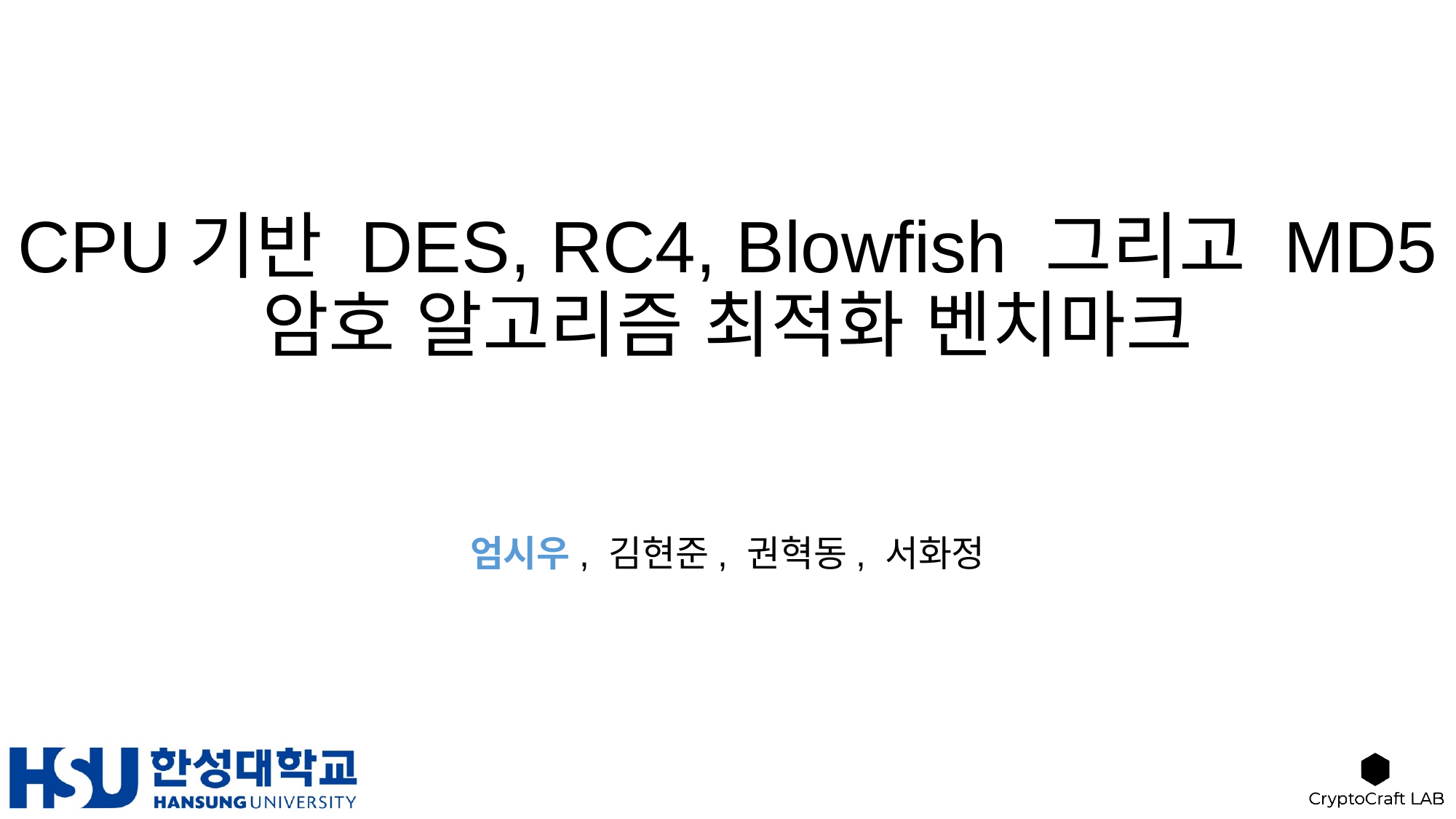

# CPU기반 DES, RC4, Blowfish 그리고 MD5 암호 알고리즘 최적화 벤치마크
엄시우, 김현준, 권혁동, 서화정